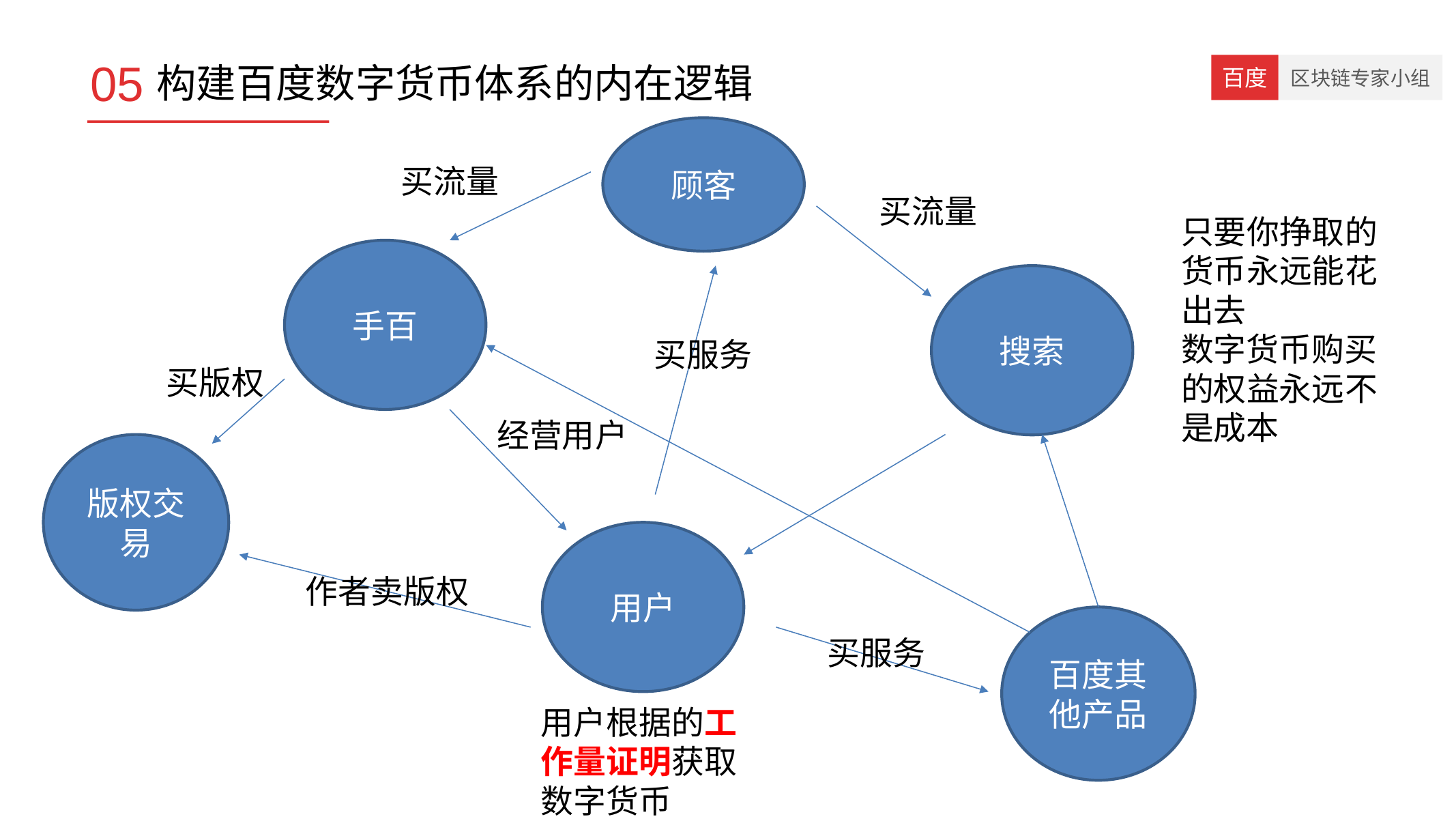

05
# 构建百度数字货币体系的内在逻辑
顾客
买流量
买流量
只要你挣取的货币永远能花出去
数字货币购买的权益永远不是成本
手百
搜索
买服务
买版权
经营用户
版权交易
用户
作者卖版权
百度其他产品
买服务
用户根据的工作量证明获取数字货币